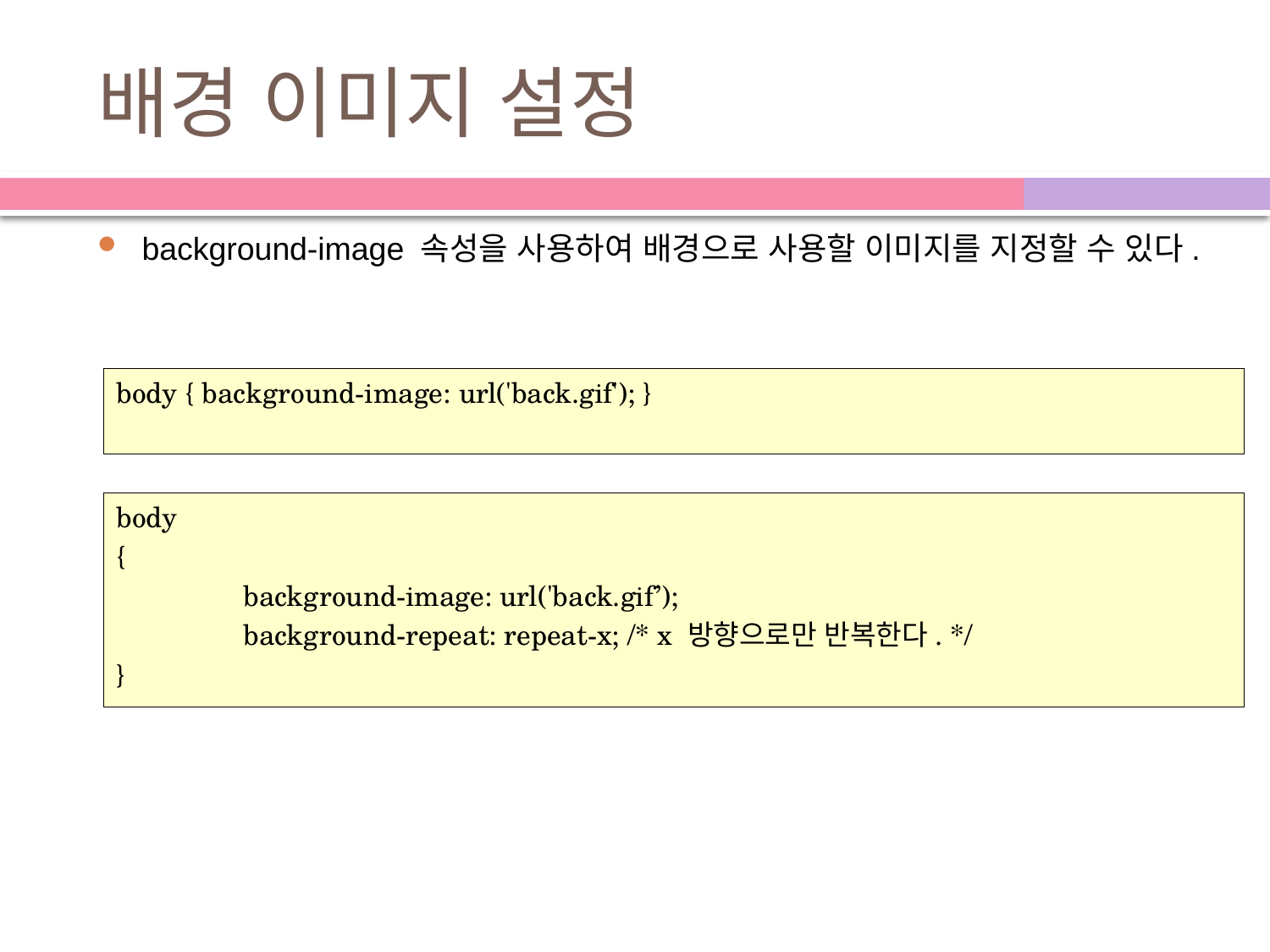

# 배경 이미지 설정
background-image 속성을 사용하여 배경으로 사용할 이미지를 지정할 수 있다.
body { background-image: url('back.gif'); }
body
{
	background-image: url('back.gif’);
	background-repeat: repeat-x; /* x 방향으로만 반복한다. */
}